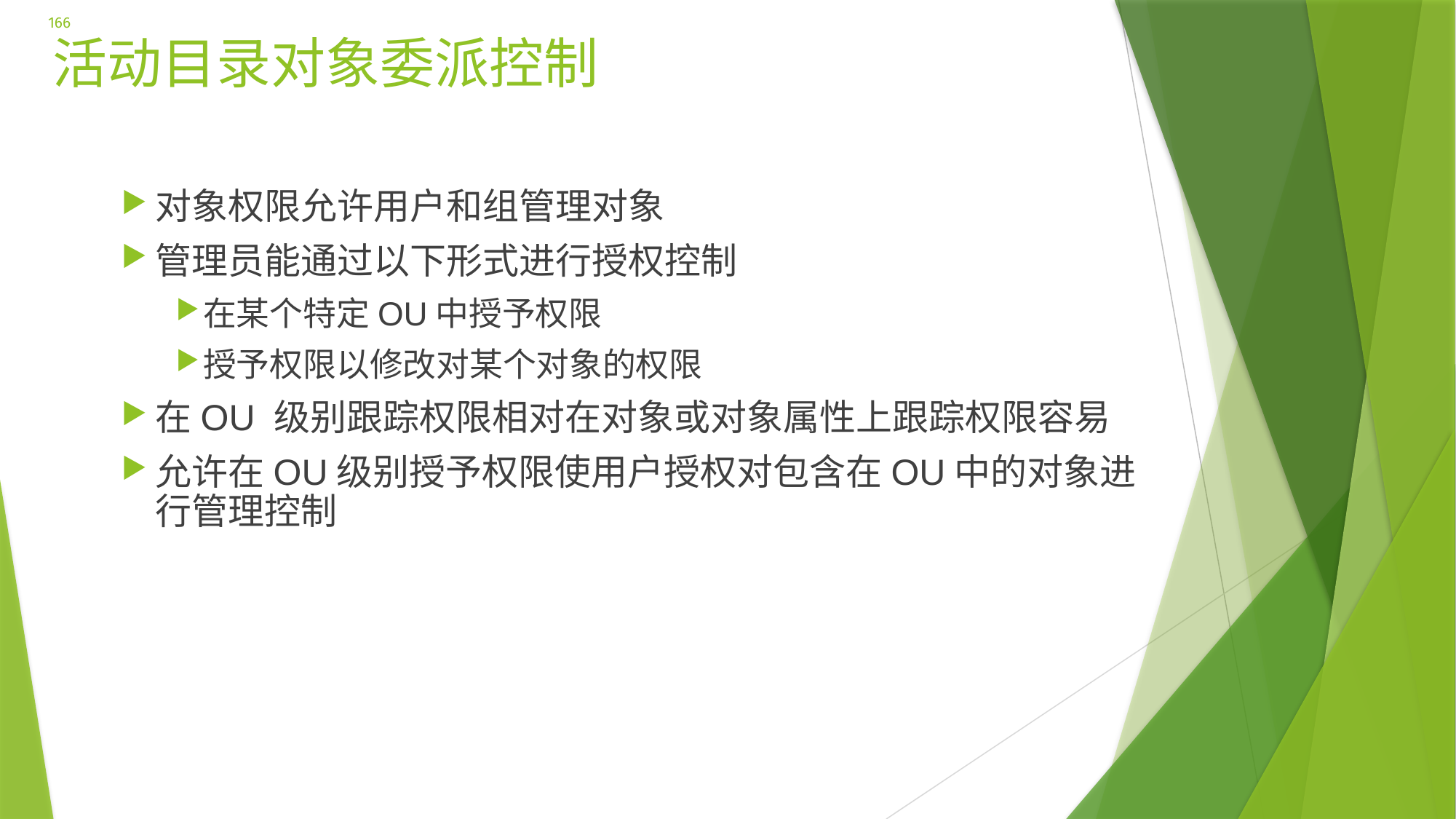

166
# 活动目录对象委派控制
对象权限允许用户和组管理对象
管理员能通过以下形式进行授权控制
在某个特定OU中授予权限
授予权限以修改对某个对象的权限
在OU 级别跟踪权限相对在对象或对象属性上跟踪权限容易
允许在OU级别授予权限使用户授权对包含在OU中的对象进行管理控制